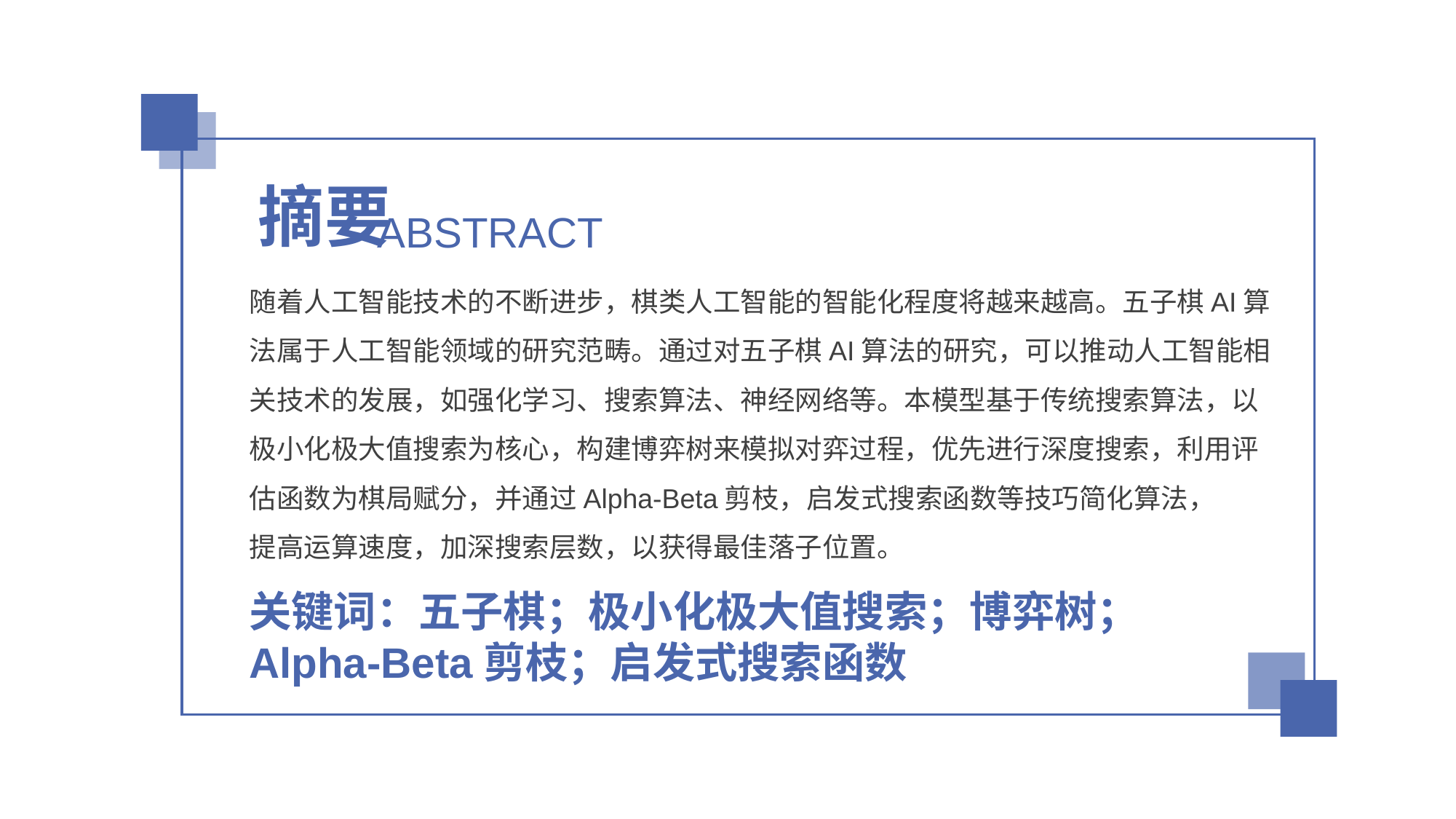

摘要
ABSTRACT
随着人工智能技术的不断进步，棋类人工智能的智能化程度将越来越高。五子棋AI算法属于人工智能领域的研究范畴。通过对五子棋AI算法的研究，可以推动人工智能相关技术的发展，如强化学习、搜索算法、神经网络等。本模型基于传统搜索算法，以极小化极大值搜索为核心，构建博弈树来模拟对弈过程，优先进行深度搜索，利用评估函数为棋局赋分，并通过Alpha-Beta剪枝，启发式搜索函数等技巧简化算法，
提高运算速度，加深搜索层数，以获得最佳落子位置。
关键词：五子棋；极小化极大值搜索；博弈树；Alpha-Beta剪枝；启发式搜索函数